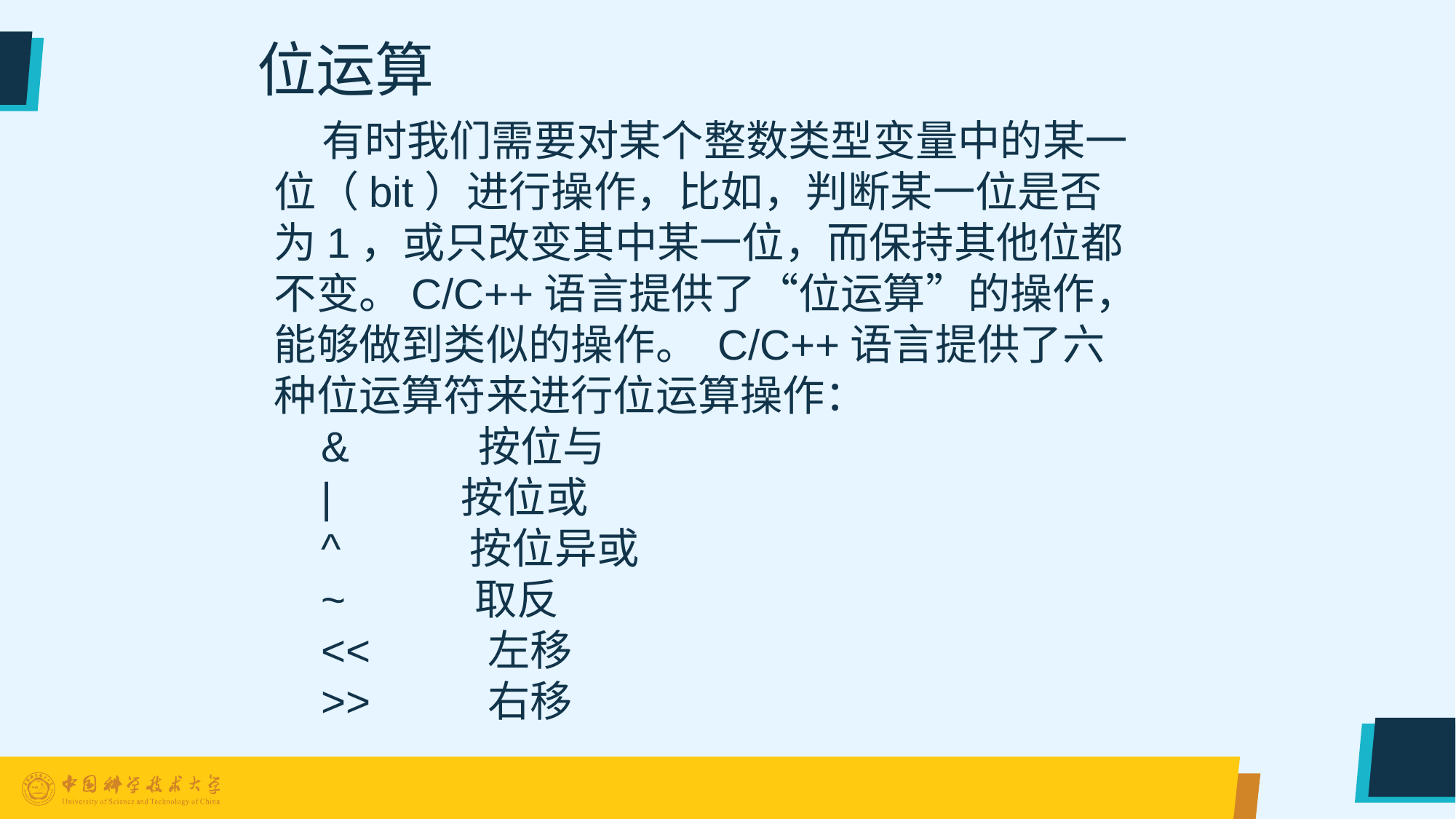

位运算
    有时我们需要对某个整数类型变量中的某一位（bit）进行操作，比如，判断某一位是否为1，或只改变其中某一位，而保持其他位都不变。C/C++语言提供了“位运算”的操作，能够做到类似的操作。 C/C++语言提供了六种位运算符来进行位运算操作：
    &          按位与
    |          按位或
    ^          按位异或
    ~          取反
    <<         左移
    >>         右移